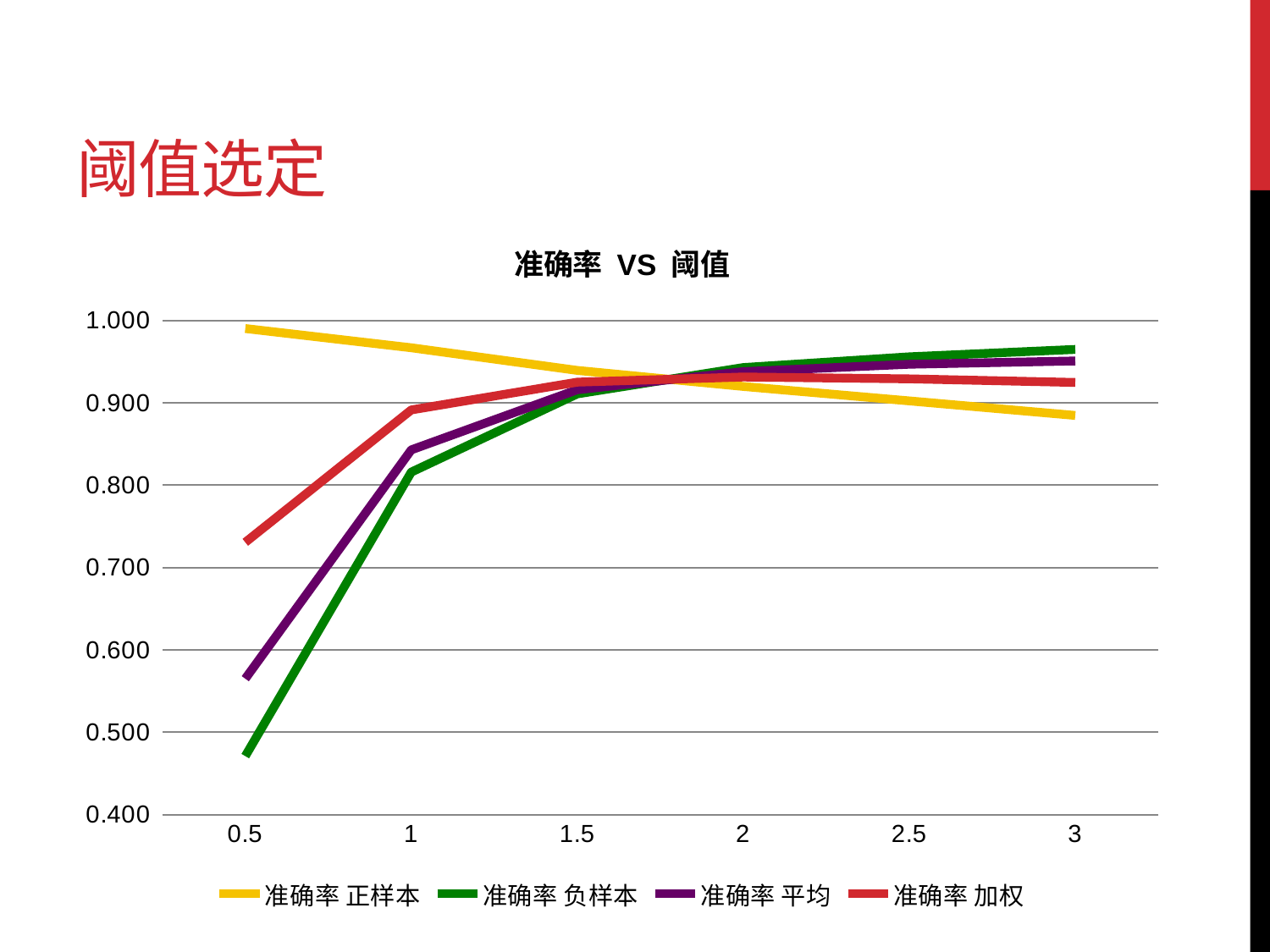

# 阈值选定

### Chart: 准确率 VS 阈值

| Category | 准确率 正样本 | 准确率 负样本 | 准确率 平均 | 准确率 加权 |
|---|---|---|---|---|
| 0.5 | 0.9904 | 0.471 | 0.565 | 0.7307 |
| 1.0 | 0.967 | 0.816 | 0.843 | 0.8915 |
| 1.5 | 0.9395 | 0.911 | 0.916 | 0.92525 |
| 2.0 | 0.92 | 0.943 | 0.938 | 0.9315 |
| 2.5 | 0.9025 | 0.956 | 0.947 | 0.92925 |
| 3.0 | 0.8848 | 0.965 | 0.951 | 0.9249 |